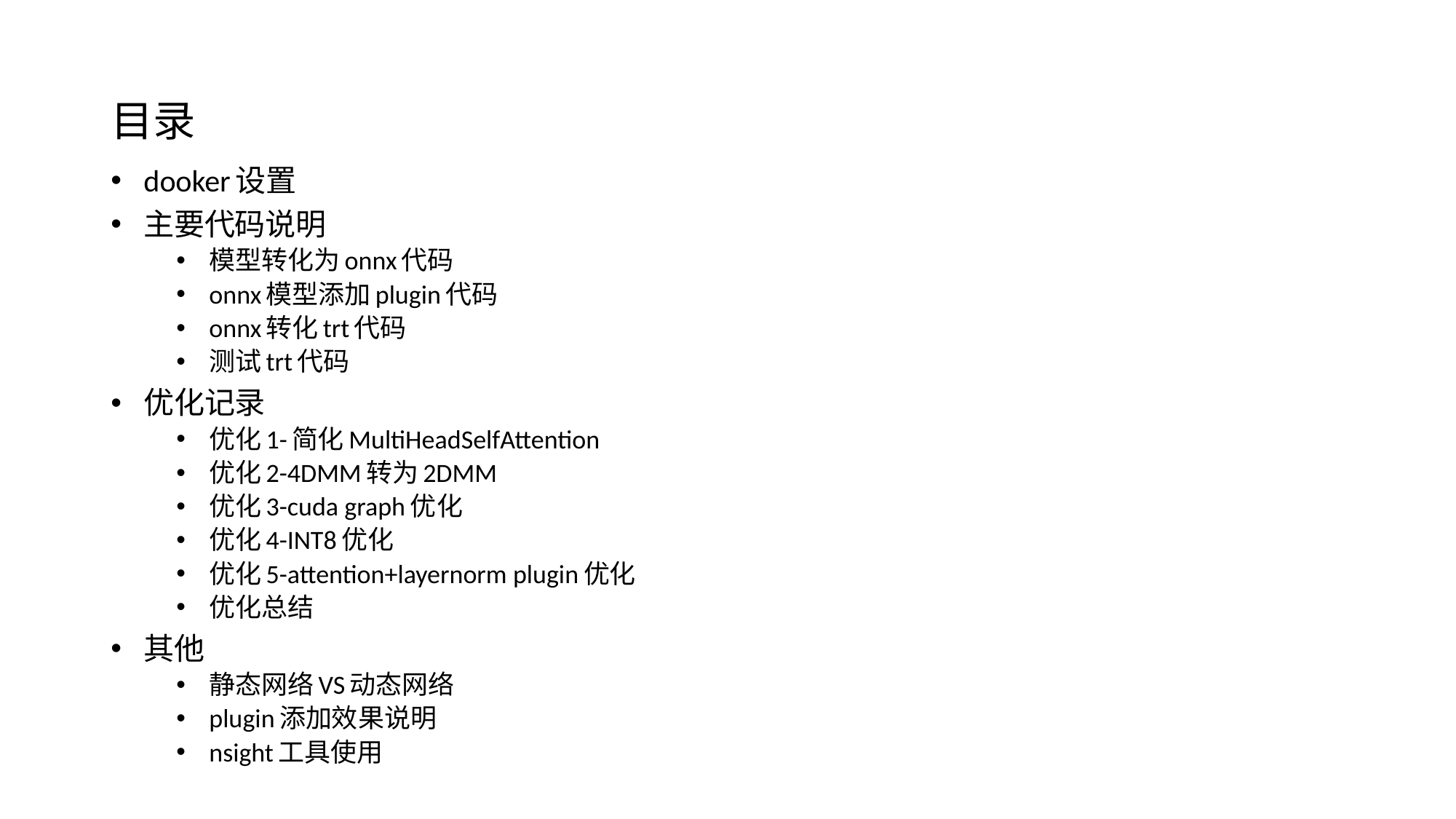

# 目录
dooker设置
主要代码说明
模型转化为onnx代码
onnx模型添加plugin代码
onnx转化trt代码
测试trt代码
优化记录
优化1-简化MultiHeadSelfAttention
优化2-4DMM转为2DMM
优化3-cuda graph优化
优化4-INT8优化
优化5-attention+layernorm plugin优化
优化总结
其他
静态网络VS动态网络
plugin添加效果说明
nsight工具使用